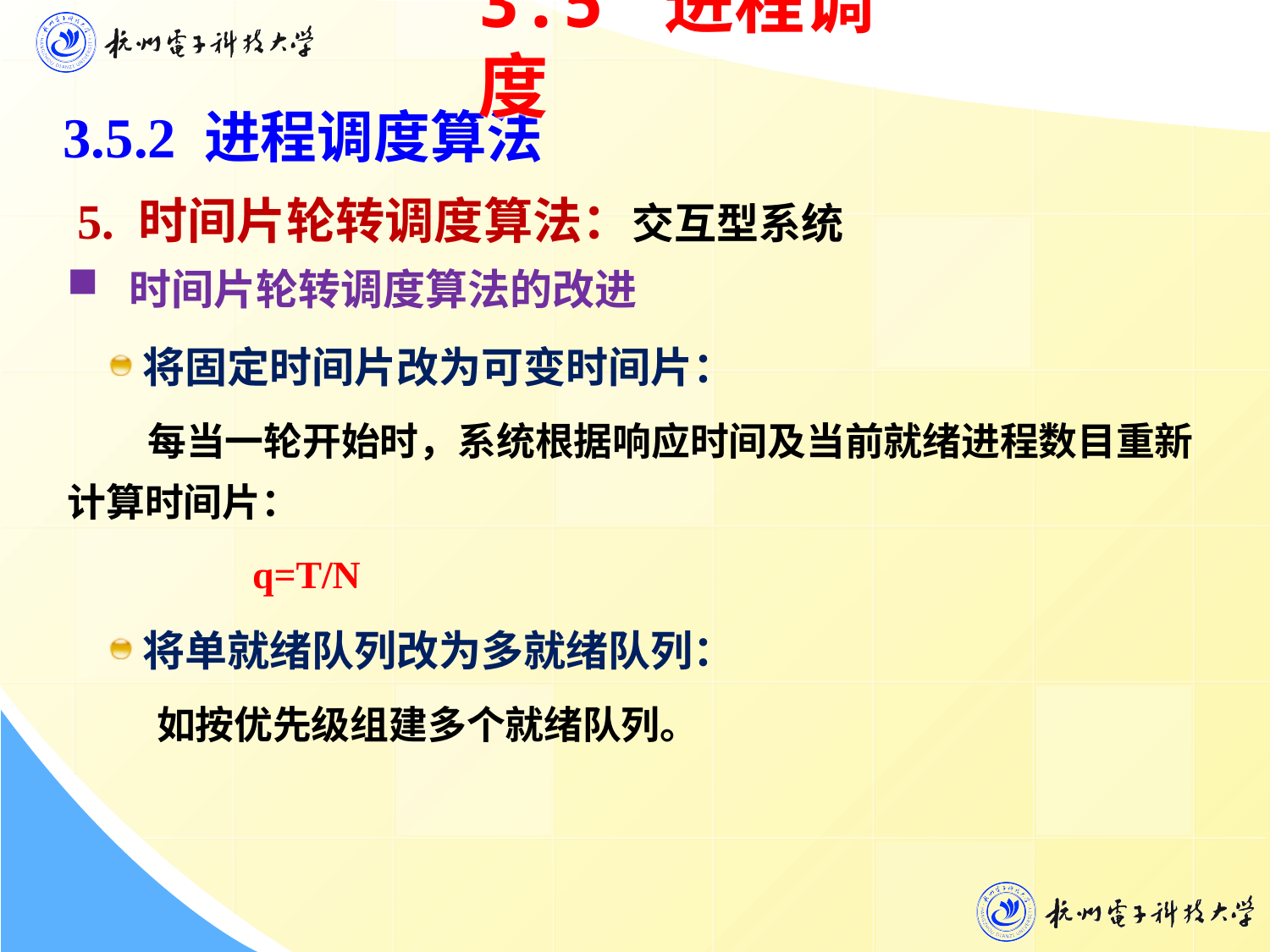

3.5 进程调度
3.5.2 进程调度算法
5. 时间片轮转调度算法：交互型系统
  时间片轮转调度算法的改进
将固定时间片改为可变时间片：
        每当一轮开始时，系统根据响应时间及当前就绪进程数目重新 计算时间片：
                   q=T/N
将单就绪队列改为多就绪队列：
         如按优先级组建多个就绪队列。